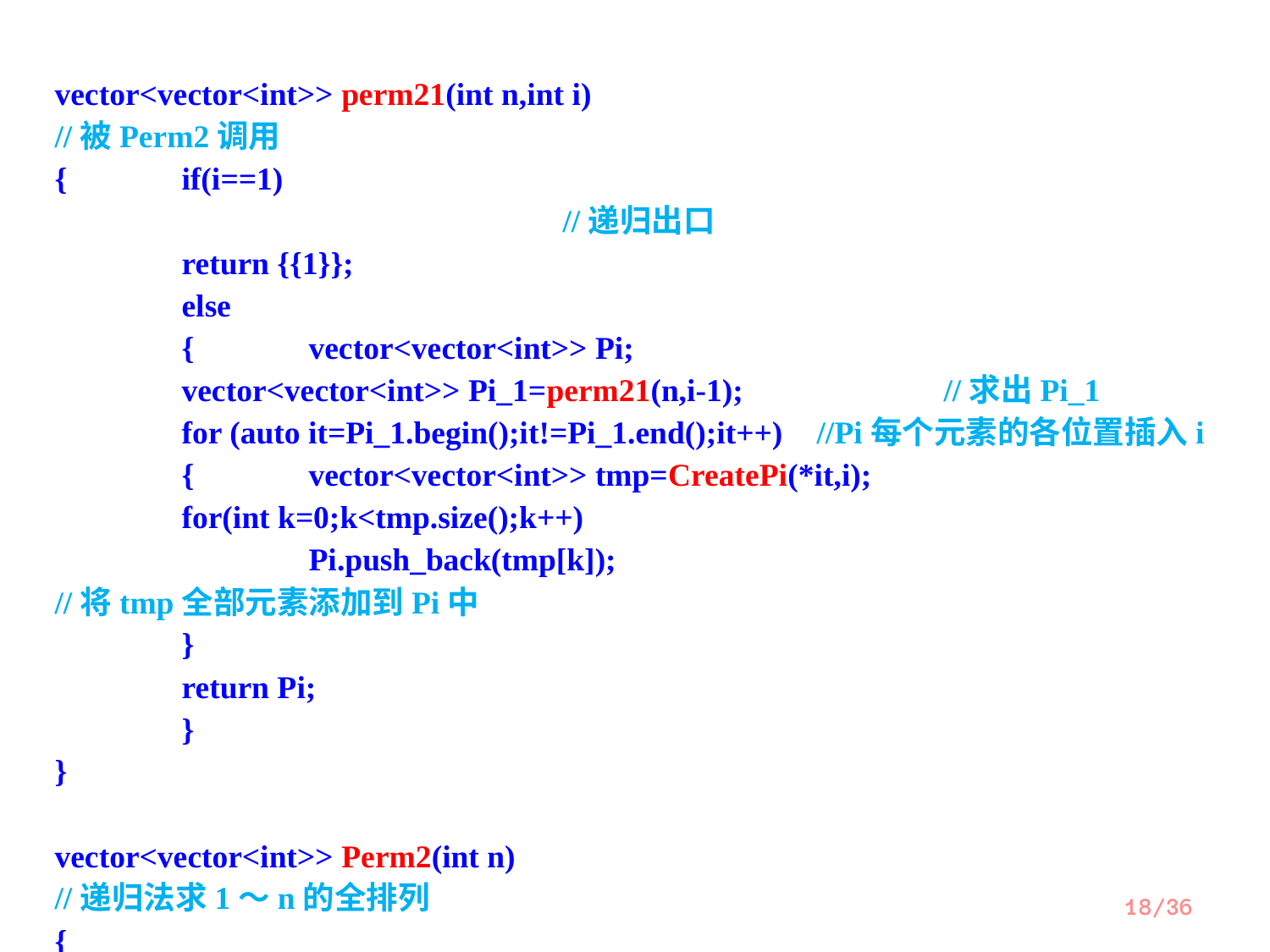

vector<vector<int>> perm21(int n,int i) 					//被Perm2调用
{   	if(i==1)												//递归出口
        	return {{1}};
    	else
    	{	vector<vector<int>> Pi;
         	vector<vector<int>> Pi_1=perm21(n,i-1);		//求出Pi_1
         	for (auto it=Pi_1.begin();it!=Pi_1.end();it++)  	//Pi每个元素的各位置插入i
         	{	vector<vector<int>> tmp=CreatePi(*it,i);
             	for(int k=0;k<tmp.size();k++)
                   	Pi.push_back(tmp[k]); 					//将tmp全部元素添加到Pi中
         	}
         	return Pi;
    	}
}

vector<vector<int>> Perm2(int n) 						//递归法求1～n的全排列
{
      	return perm21(n,n);
}
18/36